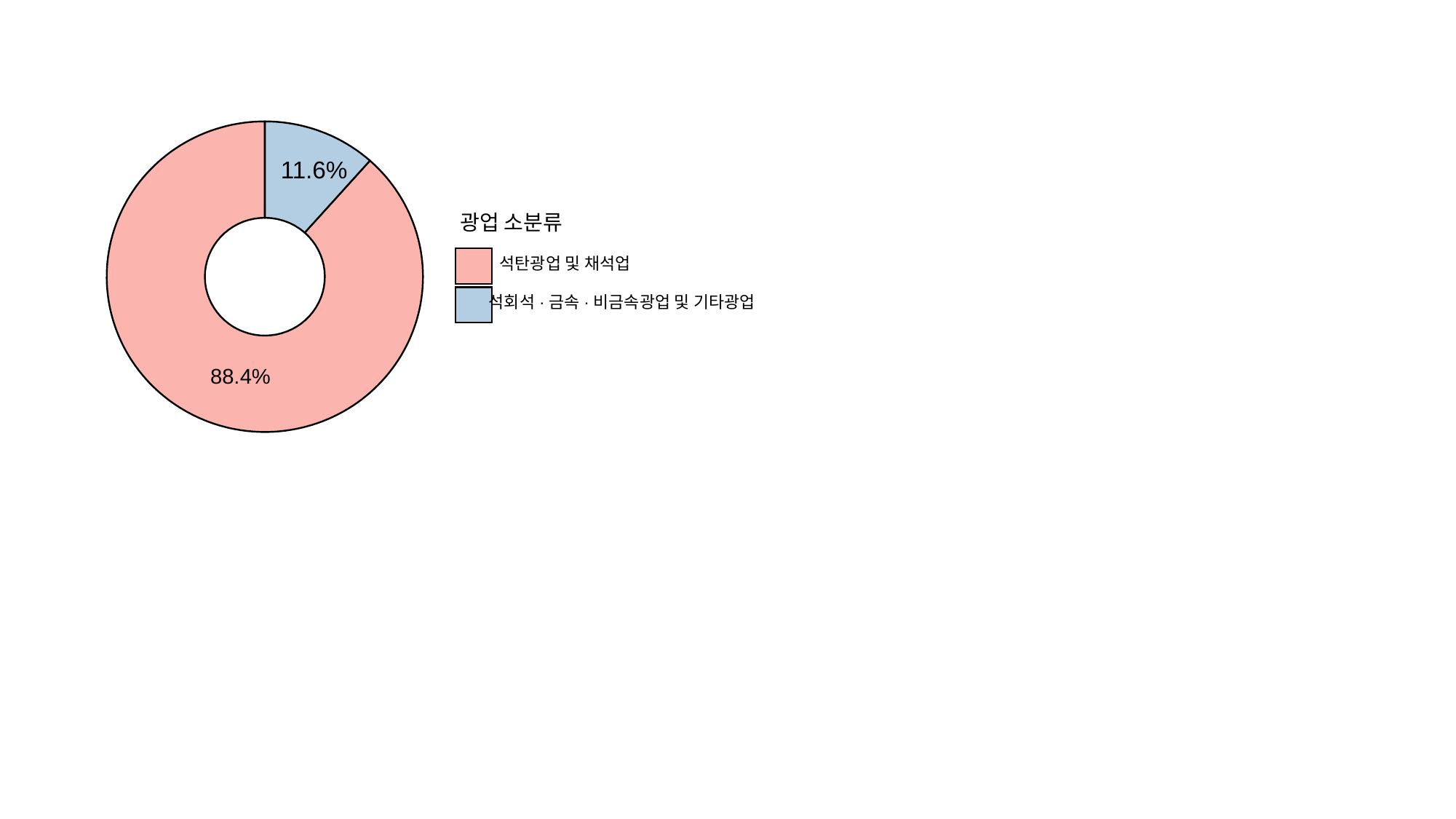

11.6%
광업 소분류
석탄광업 및 채석업

석회석·금속·비금속광업 및 기타광업

88.4%